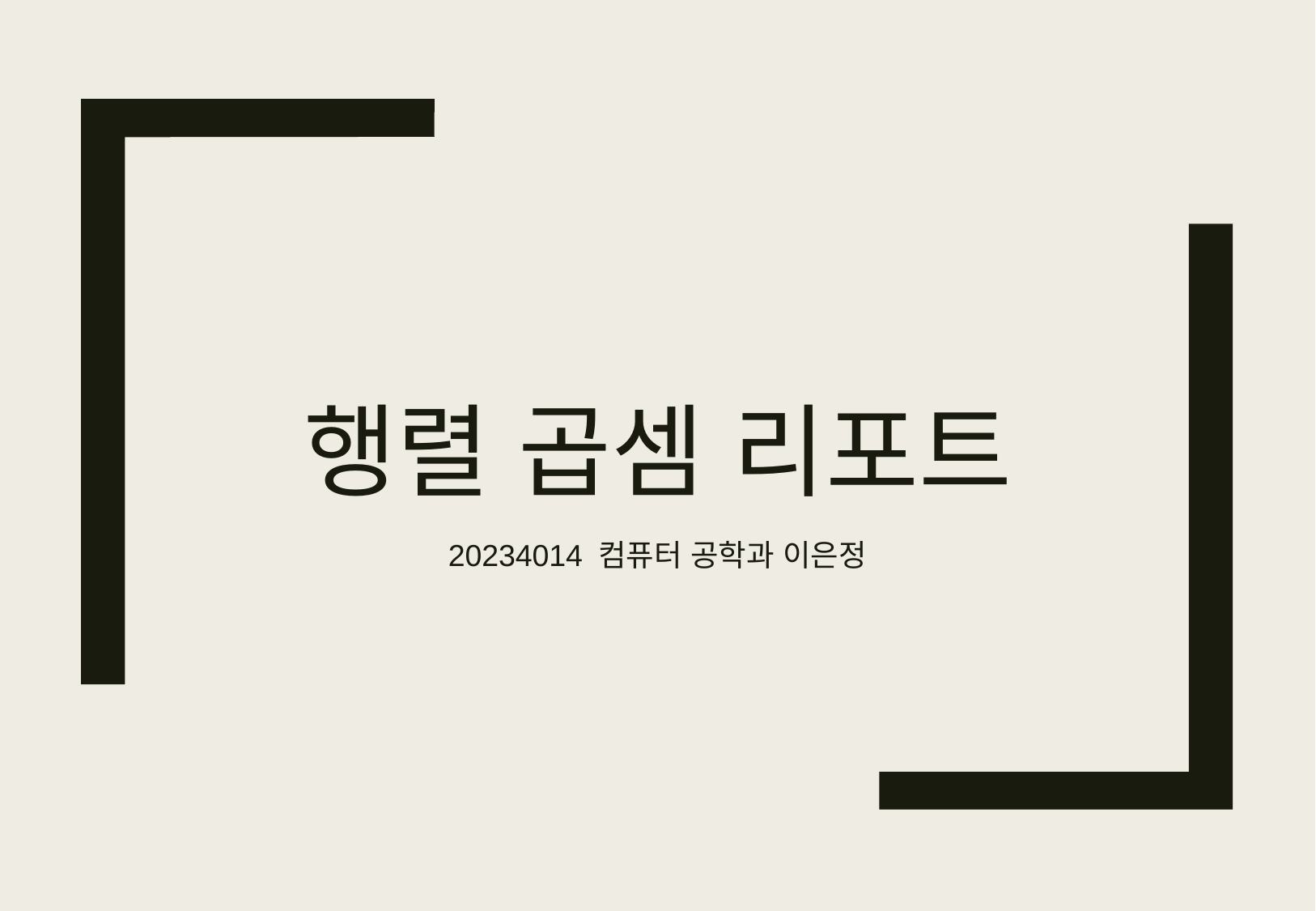

# 행렬 곱셈 리포트
20234014 컴퓨터 공학과 이은정